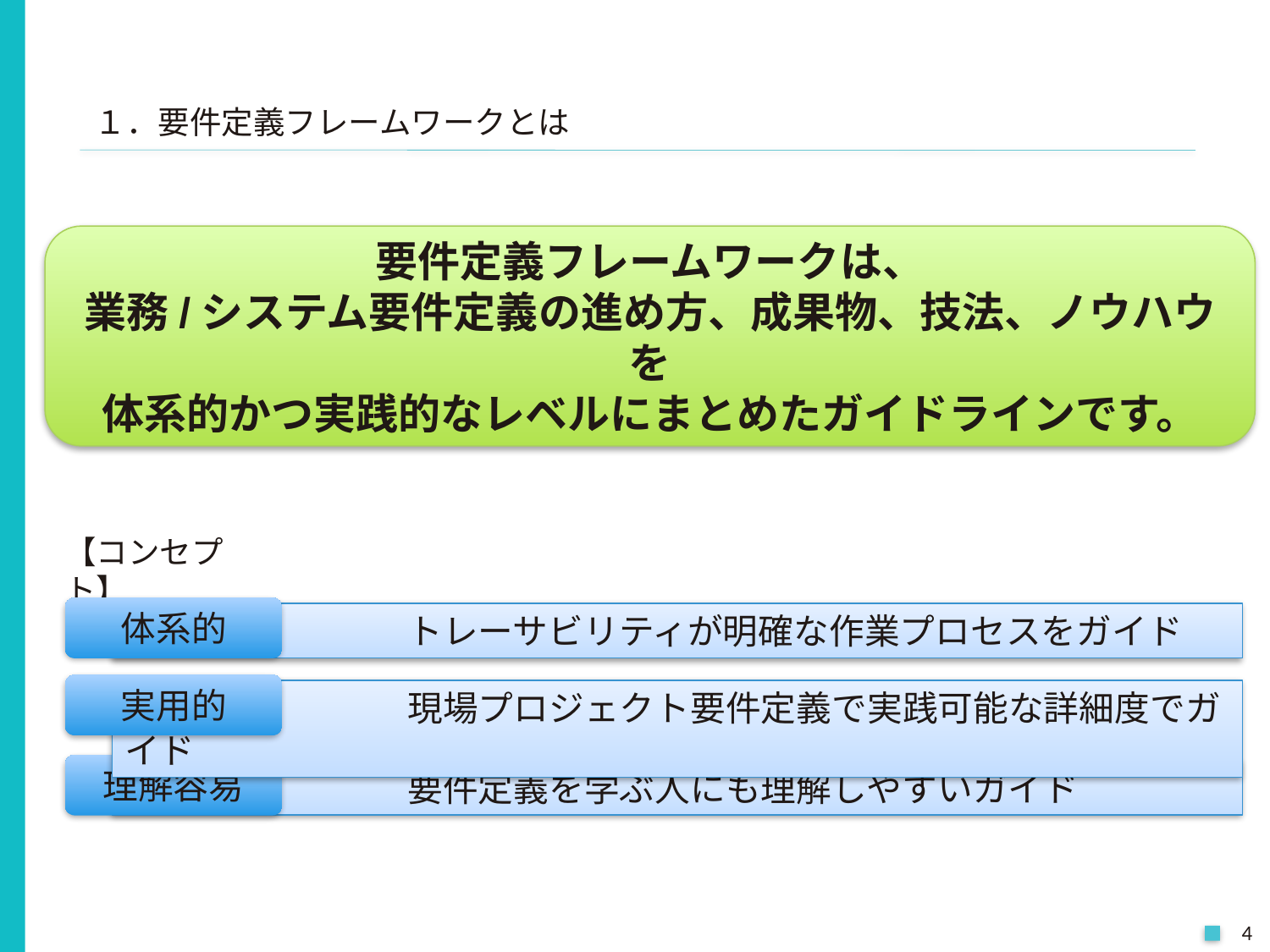

１．要件定義フレームワークとは
要件定義フレームワークは、
業務/システム要件定義の進め方、成果物、技法、ノウハウを
体系的かつ実践的なレベルにまとめたガイドラインです。
【コンセプト】
体系的
　　　　　　　　トレーサビリティが明確な作業プロセスをガイド
実用的
　　　　　　　　現場プロジェクト要件定義で実践可能な詳細度でガイド
理解容易
　　　　　　　　要件定義を学ぶ人にも理解しやすいガイド
4